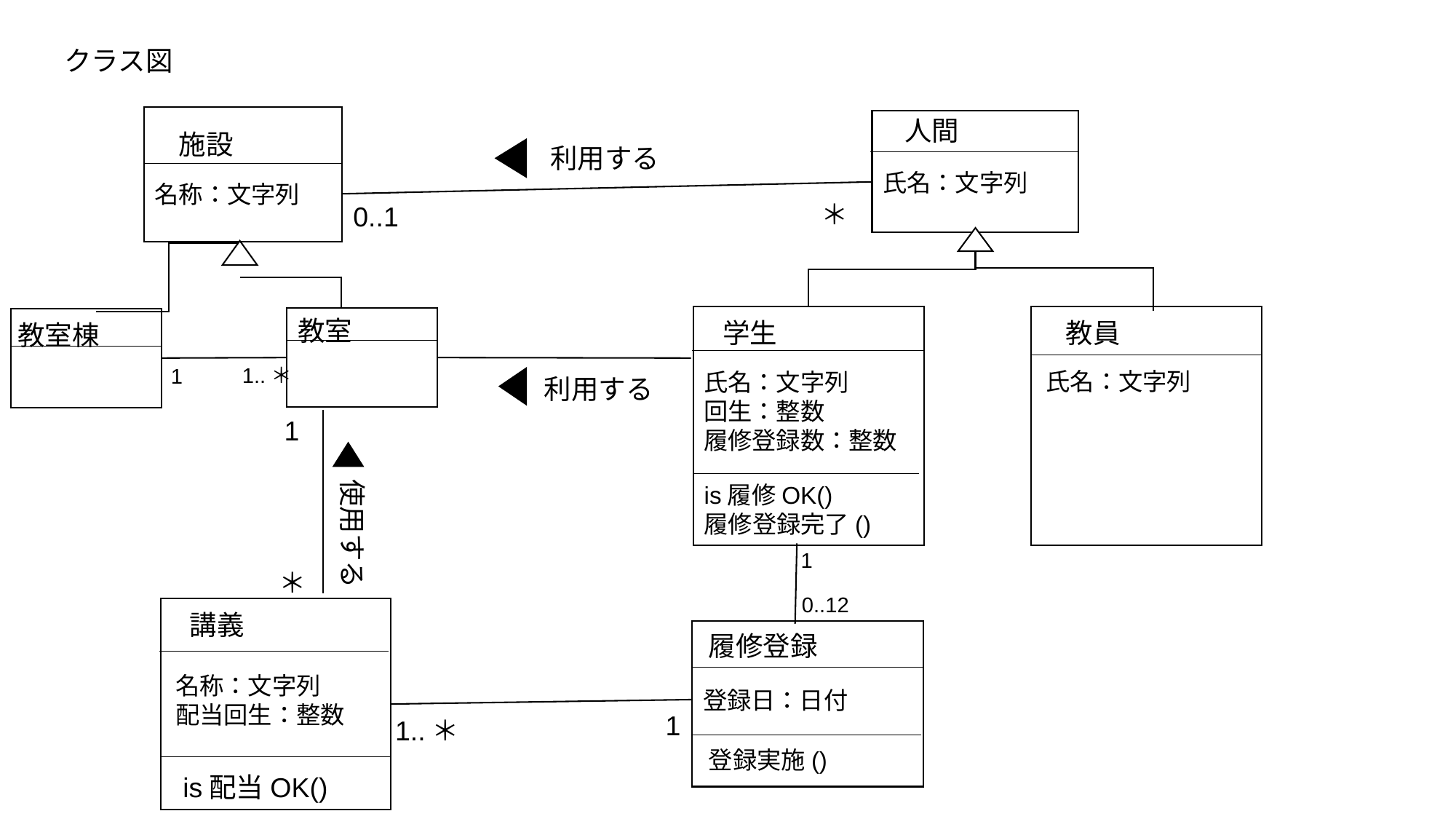

クラス図

人間

施設
利用する

氏名：文字列
名称：文字列
＊
0..1

教室

学生
教員
教室棟
1..＊
1
氏名：文字列
氏名：文字列
回生：整数
履修登録数：整数
利用する

1

使用する
is履修OK()
履修登録完了()
1
＊
0..12

講義

履修登録
名称：文字列
配当回生：整数
登録日：日付
1
1..＊
登録実施()
is配当OK()